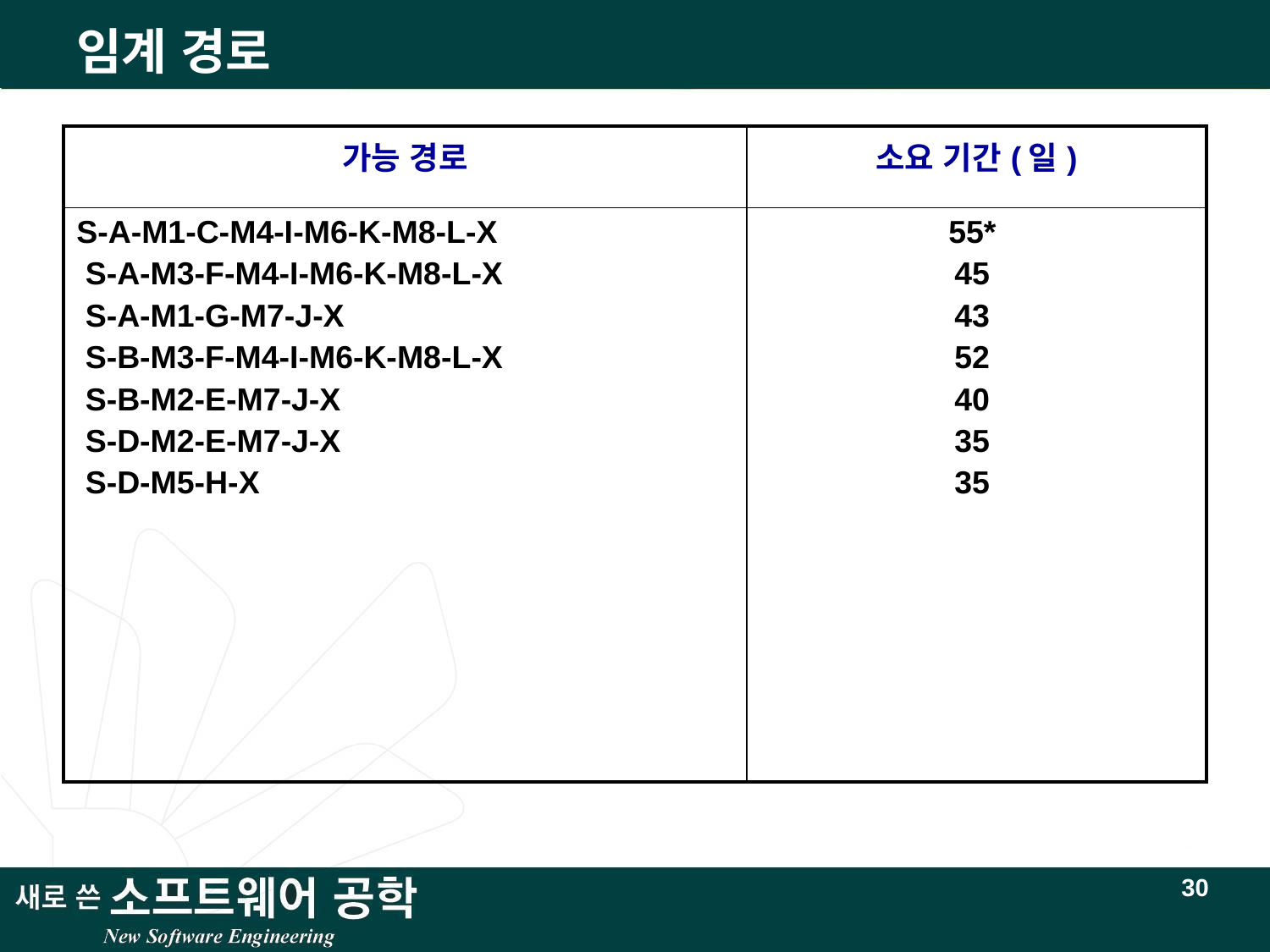

# 임계 경로
| 가능 경로 | 소요 기간(일) |
| --- | --- |
| S-A-M1-C-M4-I-M6-K-M8-L-X  S-A-M3-F-M4-I-M6-K-M8-L-X  S-A-M1-G-M7-J-X  S-B-M3-F-M4-I-M6-K-M8-L-X  S-B-M2-E-M7-J-X  S-D-M2-E-M7-J-X  S-D-M5-H-X | 55\* 45 43 52 40 35 35 |
30